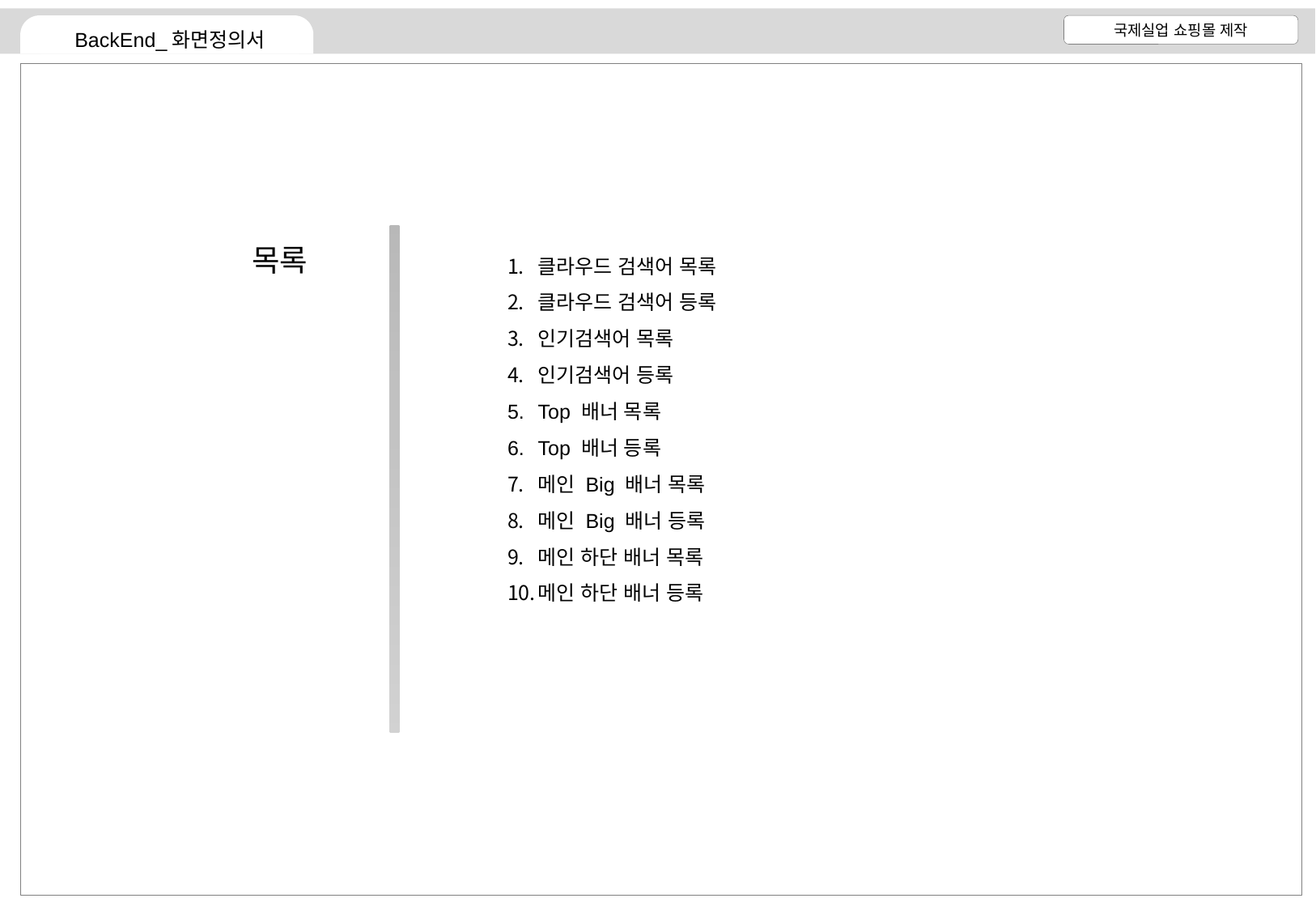

목록
클라우드 검색어 목록
클라우드 검색어 등록
인기검색어 목록
인기검색어 등록
Top 배너 목록
Top 배너 등록
메인 Big 배너 목록
메인 Big 배너 등록
메인 하단 배너 목록
메인 하단 배너 등록